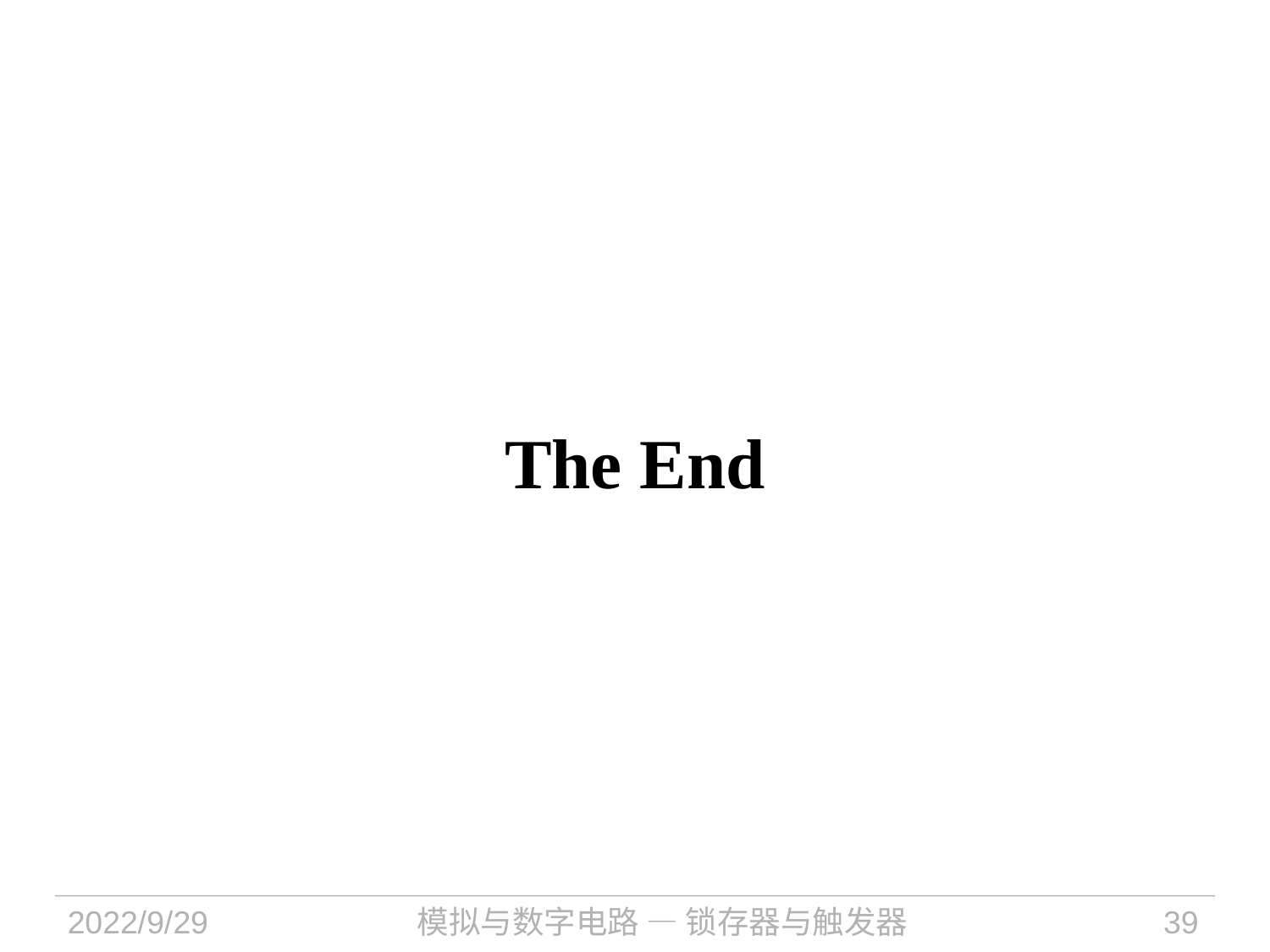

# The End
2022/9/29
模拟与数字电路 — 锁存器与触发器
39